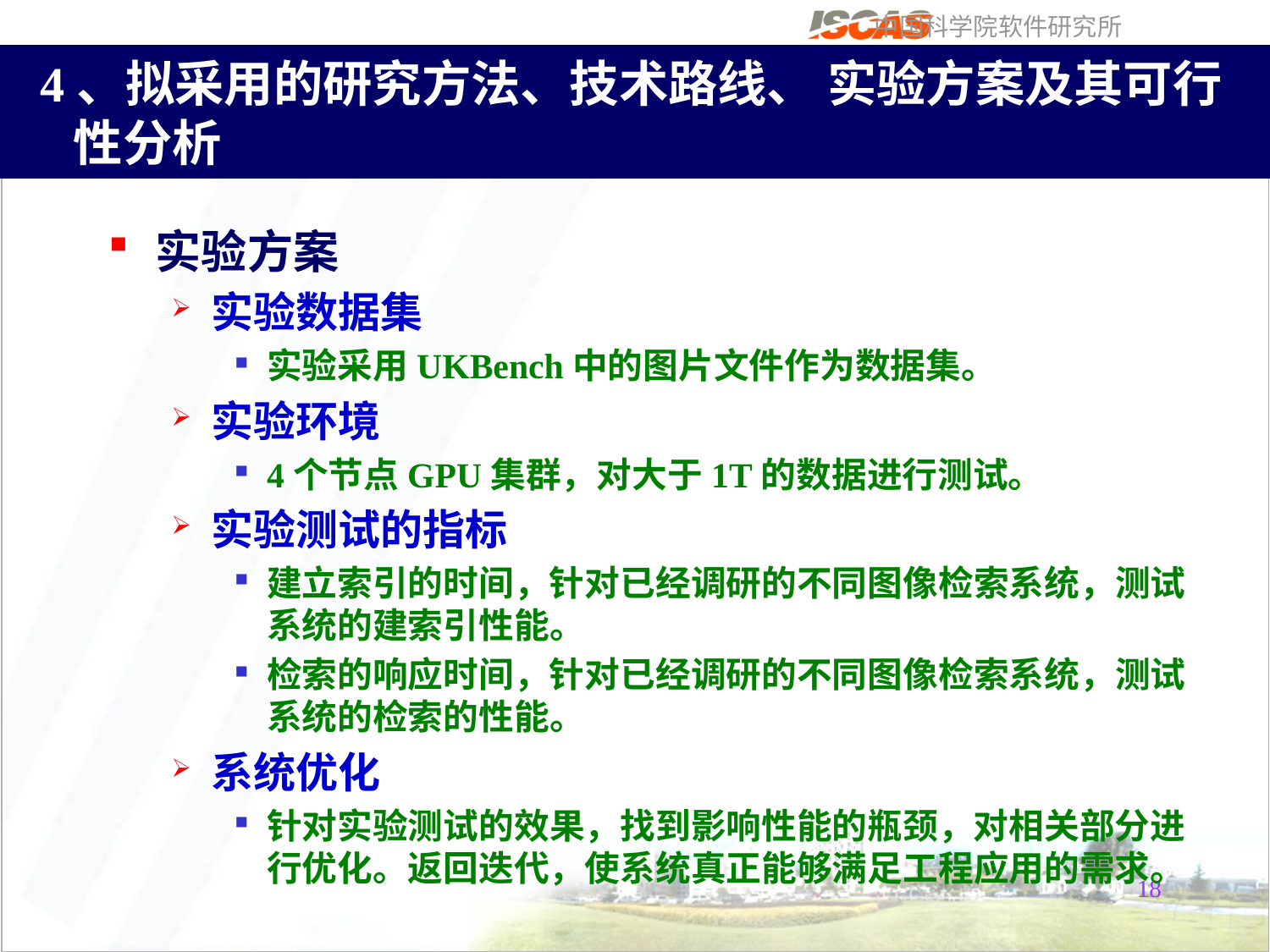

# 4、拟采用的研究方法、技术路线、 实验方案及其可行    性分析
实验方案
实验数据集
实验采用UKBench中的图片文件作为数据集。
实验环境
4个节点GPU集群，对大于1T的数据进行测试。
实验测试的指标
建立索引的时间，针对已经调研的不同图像检索系统，测试系统的建索引性能。
检索的响应时间，针对已经调研的不同图像检索系统，测试系统的检索的性能。
系统优化
针对实验测试的效果，找到影响性能的瓶颈，对相关部分进行优化。返回迭代，使系统真正能够满足工程应用的需求。

18